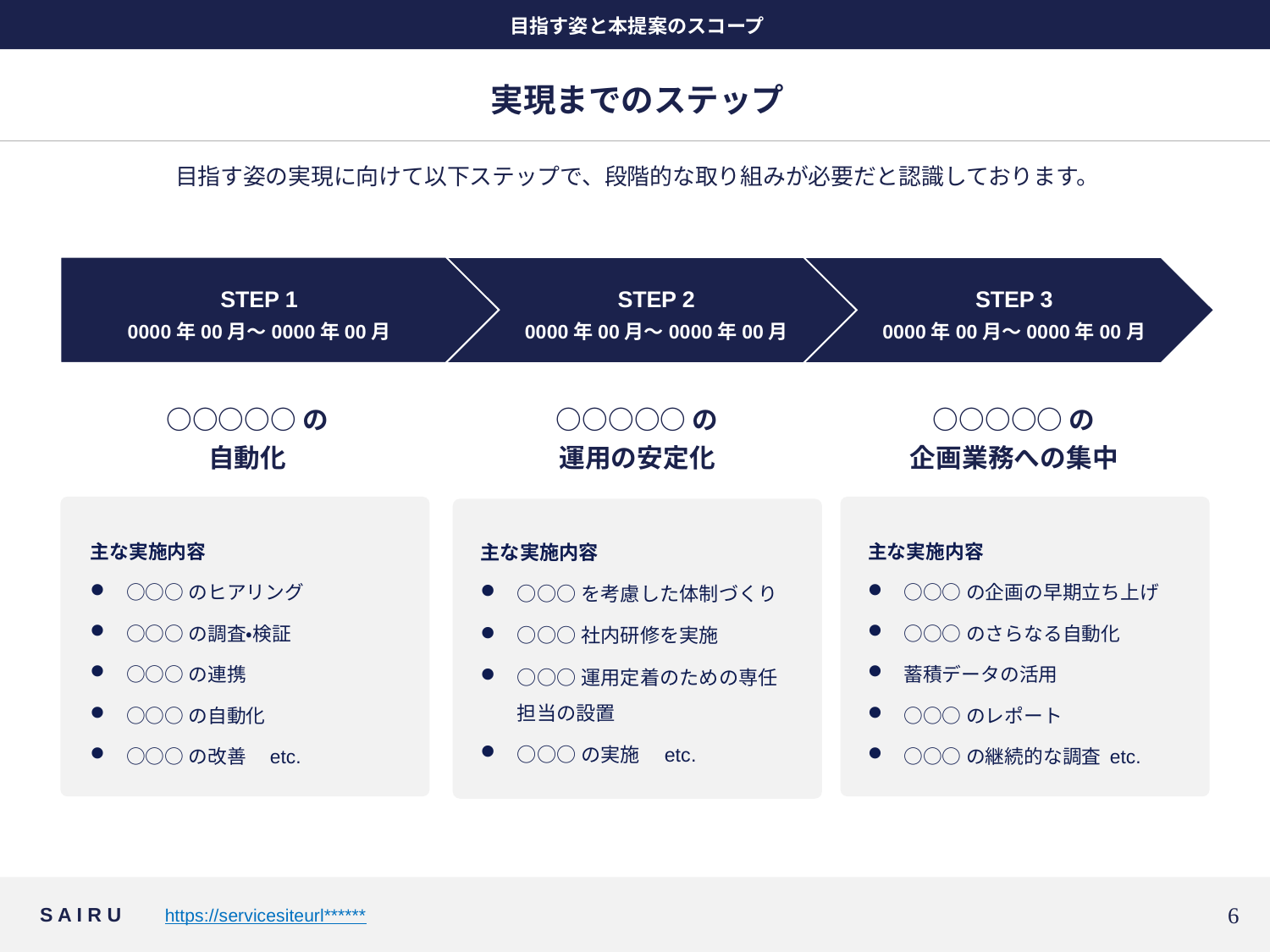

目指す姿と本提案のスコープ
# 実現までのステップ
目指す姿の実現に向けて以下ステップで、段階的な取り組みが必要だと認識しております。

STEP 1
0000年00月～0000年00月
STEP 2
0000年00月～0000年00月
STEP 3
0000年00月～0000年00月
○○○○○の
自動化
○○○○○の
運用の安定化
○○○○○の
企画業務への集中

主な実施内容
○○○のヒアリング
○○○の調査・検証
○○○の連携
○○○の自動化
○○○の改善　etc.
主な実施内容
○○○を考慮した体制づくり
○○○社内研修を実施
○○○運用定着のための専任担当の設置
○○○の実施　etc.
主な実施内容
○○○の企画の早期立ち上げ
○○○のさらなる自動化
蓄積データの活用
○○○のレポート
○○○の継続的な調査 etc.
6